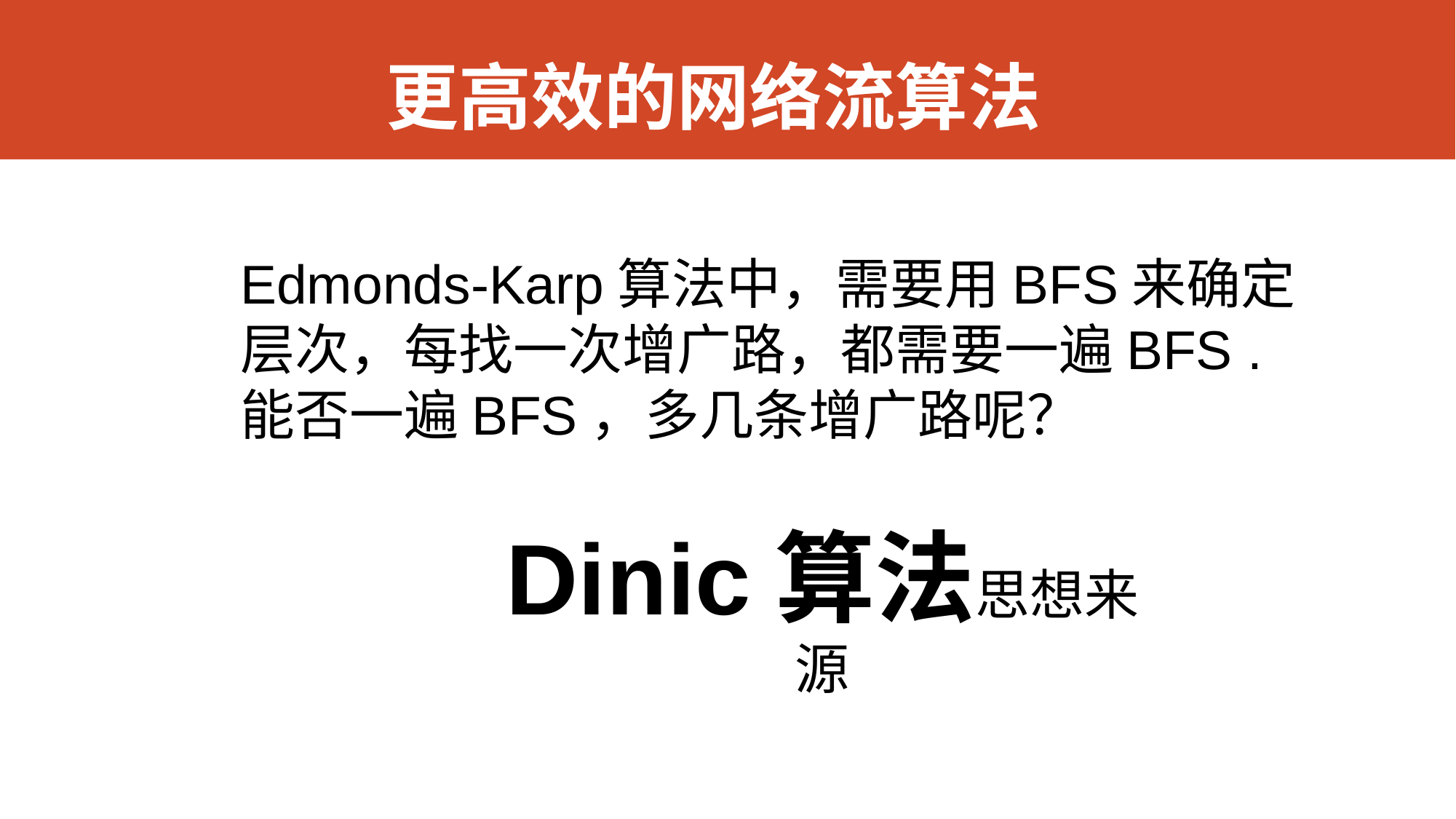

# 更高效的网络流算法
Edmonds-Karp算法中，需要用BFS来确定层次，每找一次增广路，都需要一遍BFS .
能否一遍BFS，多几条增广路呢？
Dinic算法思想来源